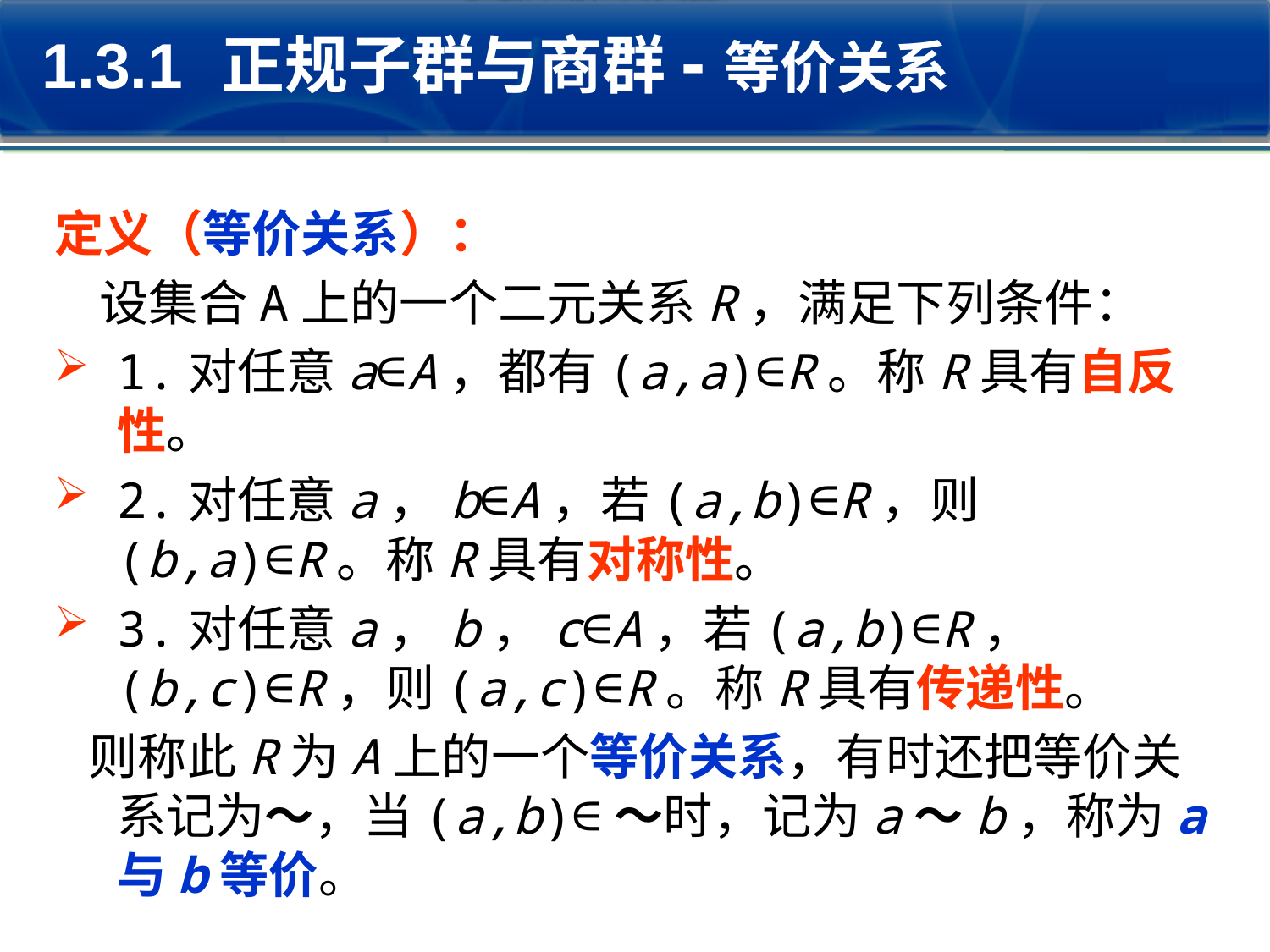

1.3.1 正规子群与商群-等价关系
定义（等价关系）：
   设集合A上的一个二元关系R，满足下列条件：
1.对任意a∈A，都有(a,a)∈R。称R具有自反性。
2.对任意a，b∈A，若(a,b)∈R，则(b,a)∈R。称R具有对称性。
3.对任意a，b，c∈A，若(a,b)∈R，(b,c)∈R，则(a,c)∈R。称R具有传递性。
  则称此R为A上的一个等价关系，有时还把等价关系记为～，当(a,b)∈～时，记为a～b，称为a与b等价。